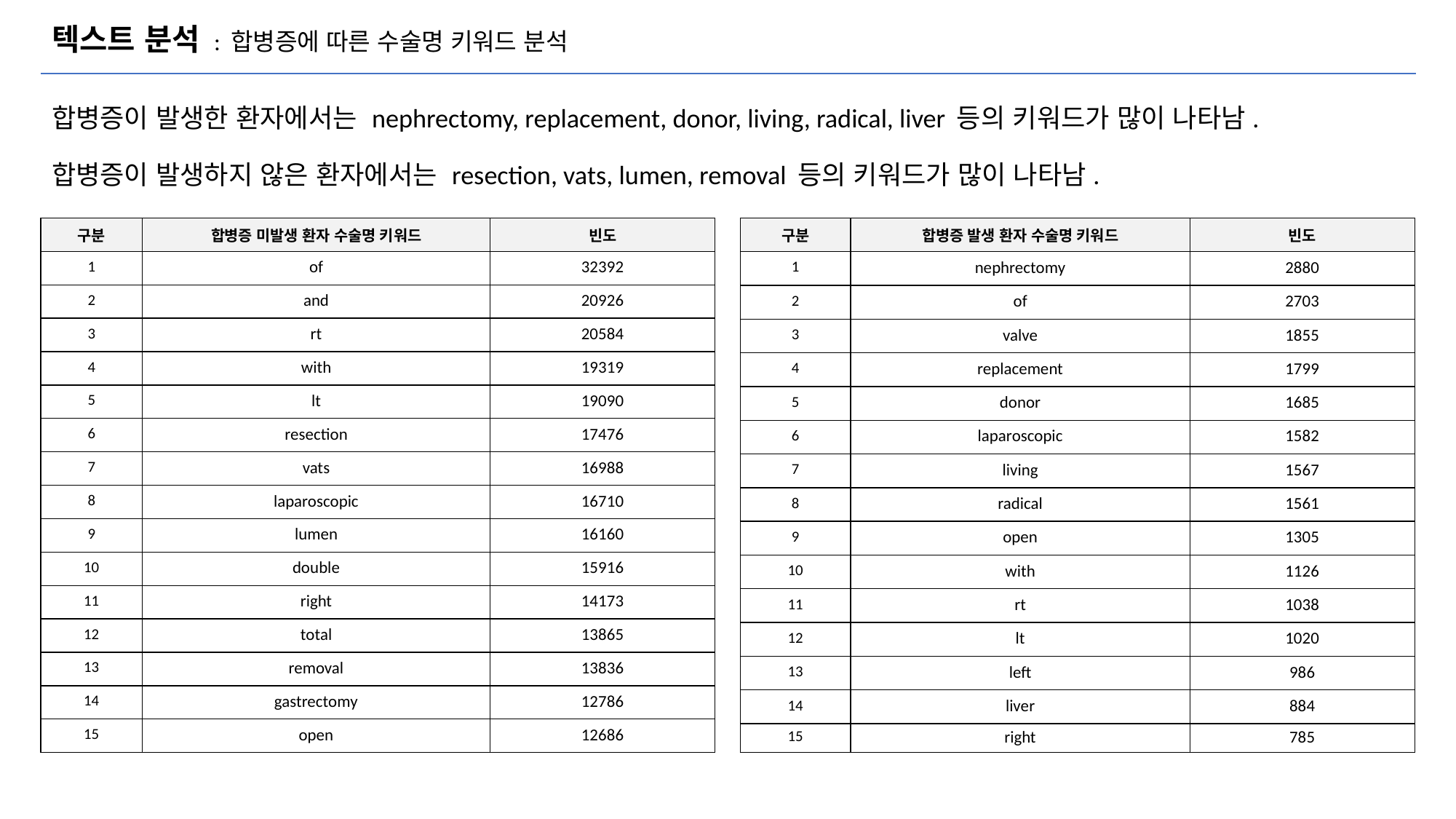

# 텍스트 분석 : 합병증에 따른 수술명 키워드 분석
합병증이 발생한 환자에서는 nephrectomy, replacement, donor, living, radical, liver 등의 키워드가 많이 나타남.
합병증이 발생하지 않은 환자에서는 resection, vats, lumen, removal 등의 키워드가 많이 나타남.
| 구분 | 합병증 미발생 환자 수술명 키워드 | 빈도 |
| --- | --- | --- |
| 1 | of | 32392 |
| 2 | and | 20926 |
| 3 | rt | 20584 |
| 4 | with | 19319 |
| 5 | lt | 19090 |
| 6 | resection | 17476 |
| 7 | vats | 16988 |
| 8 | laparoscopic | 16710 |
| 9 | lumen | 16160 |
| 10 | double | 15916 |
| 11 | right | 14173 |
| 12 | total | 13865 |
| 13 | removal | 13836 |
| 14 | gastrectomy | 12786 |
| 15 | open | 12686 |
| 구분 | 합병증 발생 환자 수술명 키워드 | 빈도 |
| --- | --- | --- |
| 1 | nephrectomy | 2880 |
| 2 | of | 2703 |
| 3 | valve | 1855 |
| 4 | replacement | 1799 |
| 5 | donor | 1685 |
| 6 | laparoscopic | 1582 |
| 7 | living | 1567 |
| 8 | radical | 1561 |
| 9 | open | 1305 |
| 10 | with | 1126 |
| 11 | rt | 1038 |
| 12 | lt | 1020 |
| 13 | left | 986 |
| 14 | liver | 884 |
| 15 | right | 785 |